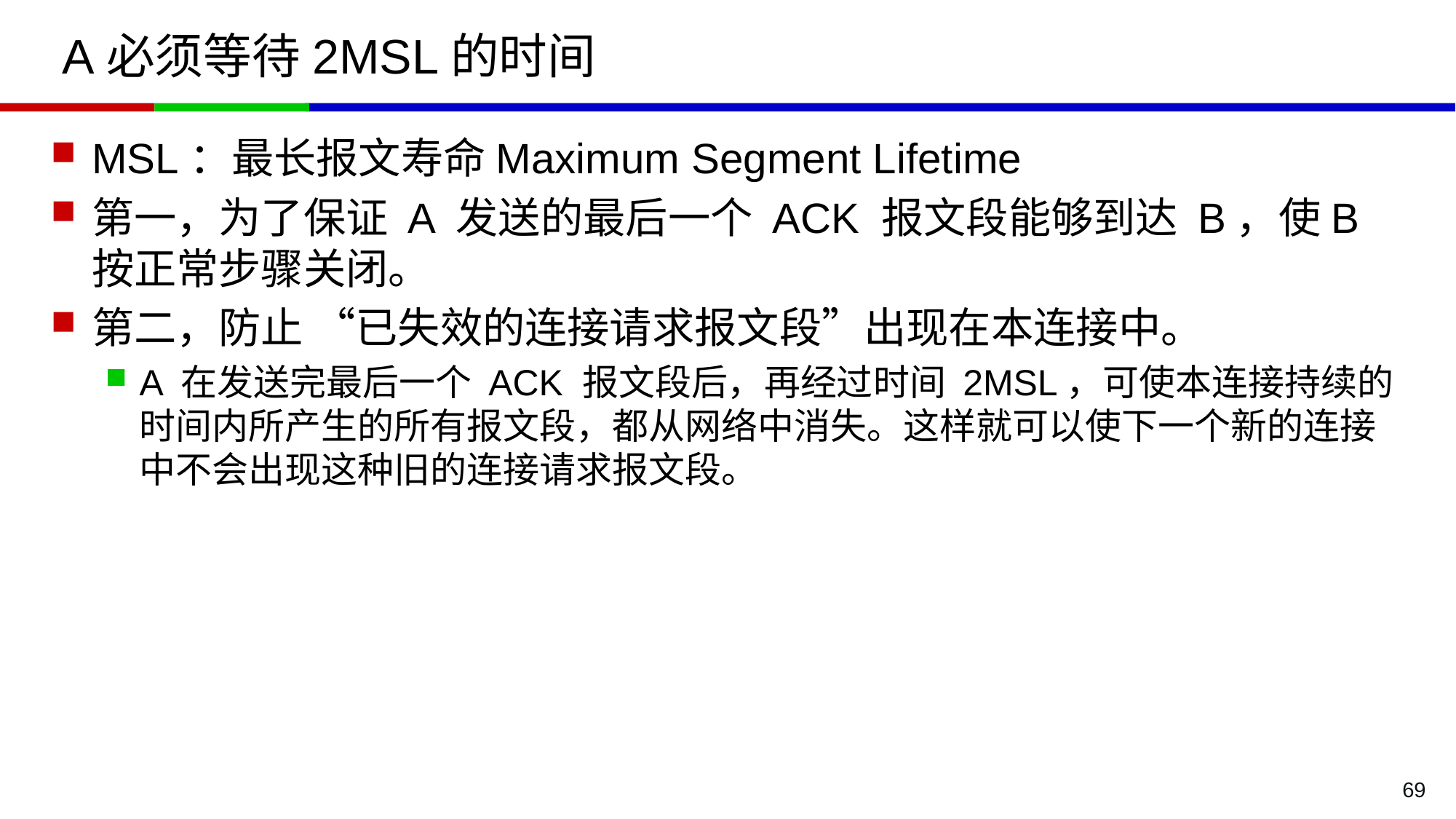

# A必须等待2MSL的时间
MSL：最长报文寿命Maximum Segment Lifetime
第一，为了保证 A 发送的最后一个 ACK 报文段能够到达 B，使B按正常步骤关闭。
第二，防止 “已失效的连接请求报文段”出现在本连接中。
A 在发送完最后一个 ACK 报文段后，再经过时间 2MSL，可使本连接持续的时间内所产生的所有报文段，都从网络中消失。这样就可以使下一个新的连接中不会出现这种旧的连接请求报文段。
69